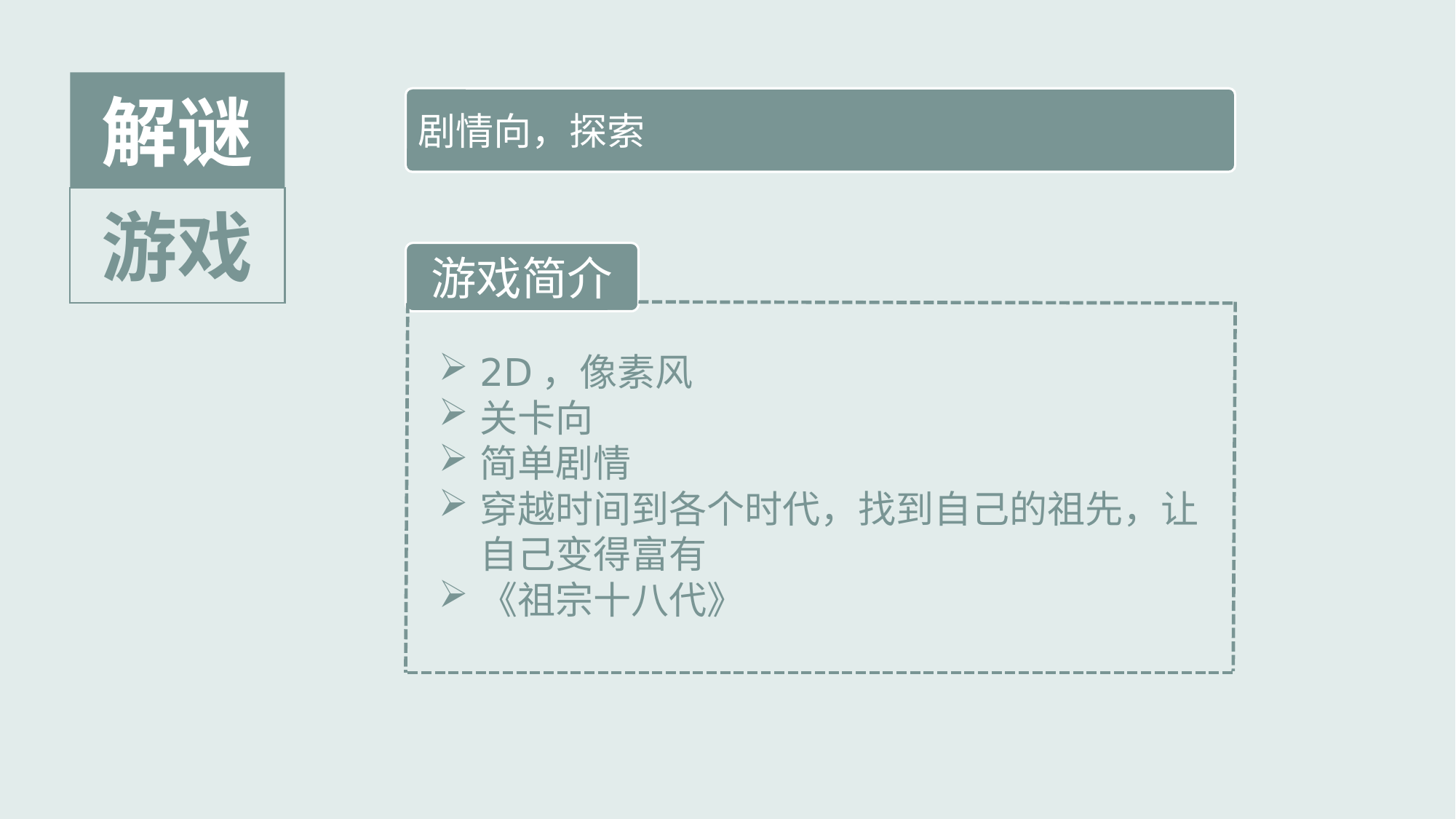

解谜
游戏
剧情向，探索
游戏简介
2D，像素风
关卡向
简单剧情
穿越时间到各个时代，找到自己的祖先，让自己变得富有
《祖宗十八代》